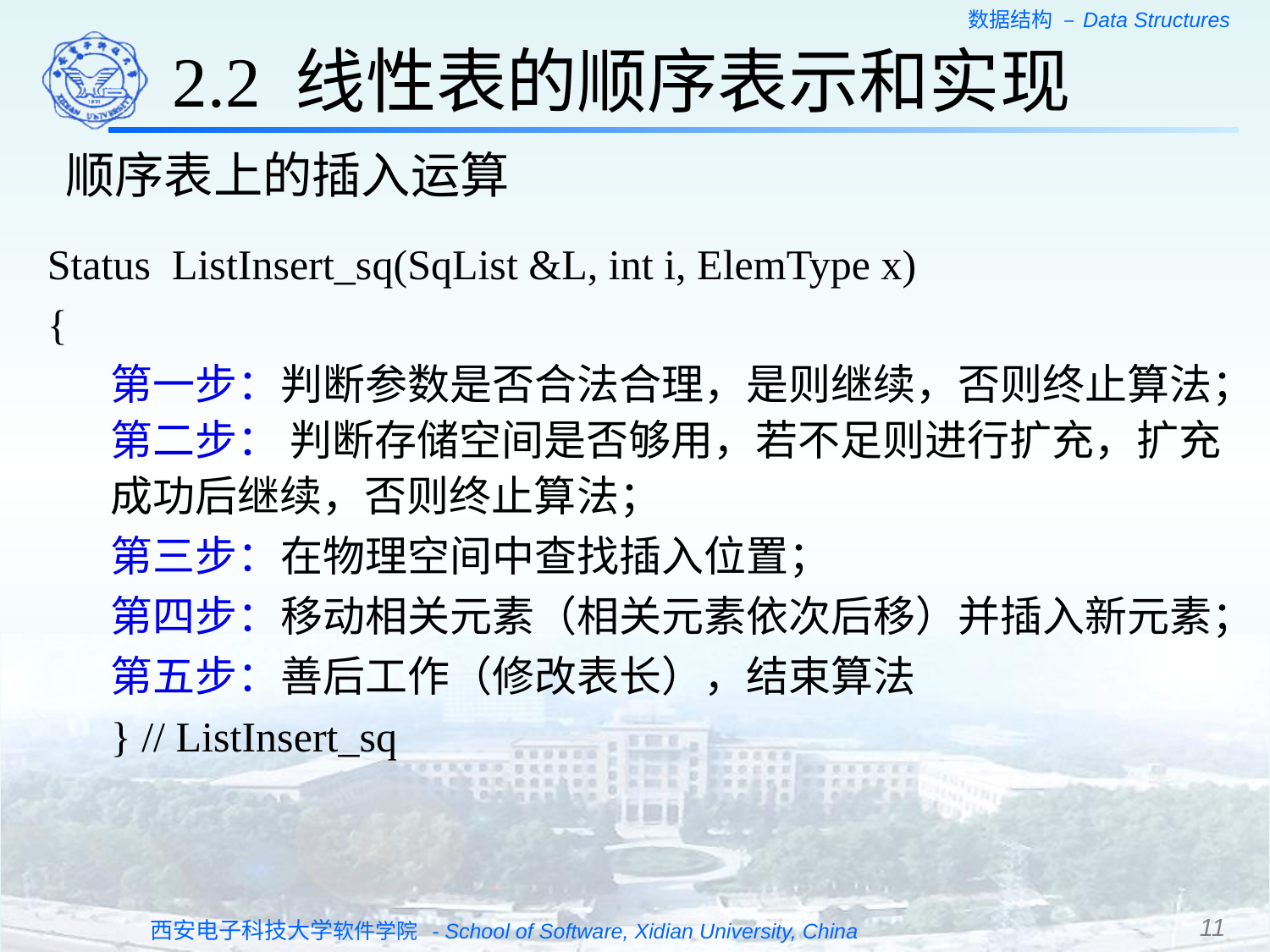

2.2 线性表的顺序表示和实现
顺序表上的插入运算
Status  ListInsert_sq(SqList &L, int i, ElemType x)
{
第一步：判断参数是否合法合理，是则继续，否则终止算法；第二步： 判断存储空间是否够用，若不足则进行扩充，扩充成功后继续，否则终止算法；
第三步：在物理空间中查找插入位置；
第四步：移动相关元素（相关元素依次后移）并插入新元素；
第五步：善后工作（修改表长），结束算法
} // ListInsert_sq
11